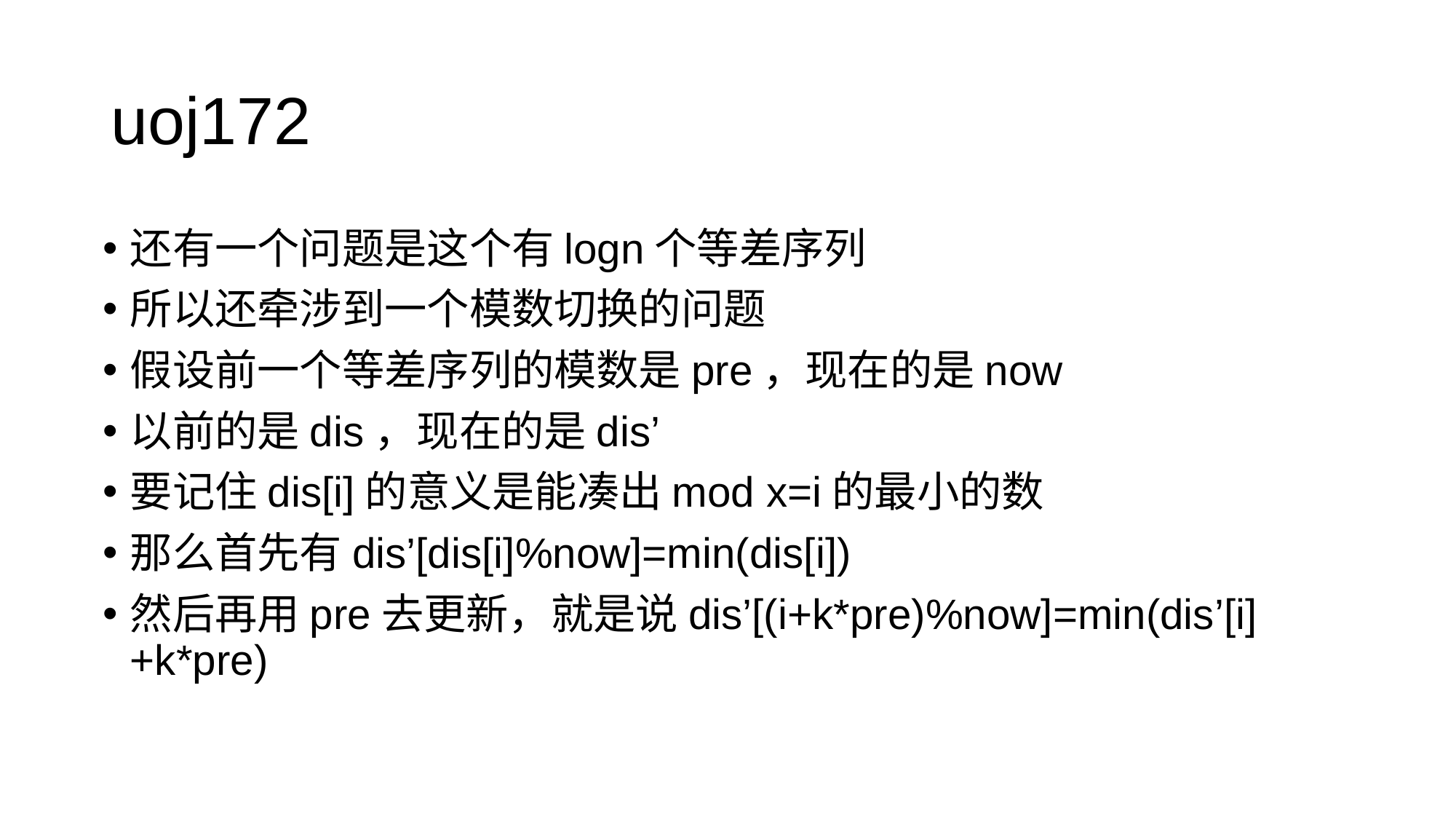

# uoj172
还有一个问题是这个有logn个等差序列
所以还牵涉到一个模数切换的问题
假设前一个等差序列的模数是pre，现在的是now
以前的是dis，现在的是dis’
要记住dis[i]的意义是能凑出mod x=i的最小的数
那么首先有dis’[dis[i]%now]=min(dis[i])
然后再用pre去更新，就是说dis’[(i+k*pre)%now]=min(dis’[i]+k*pre)